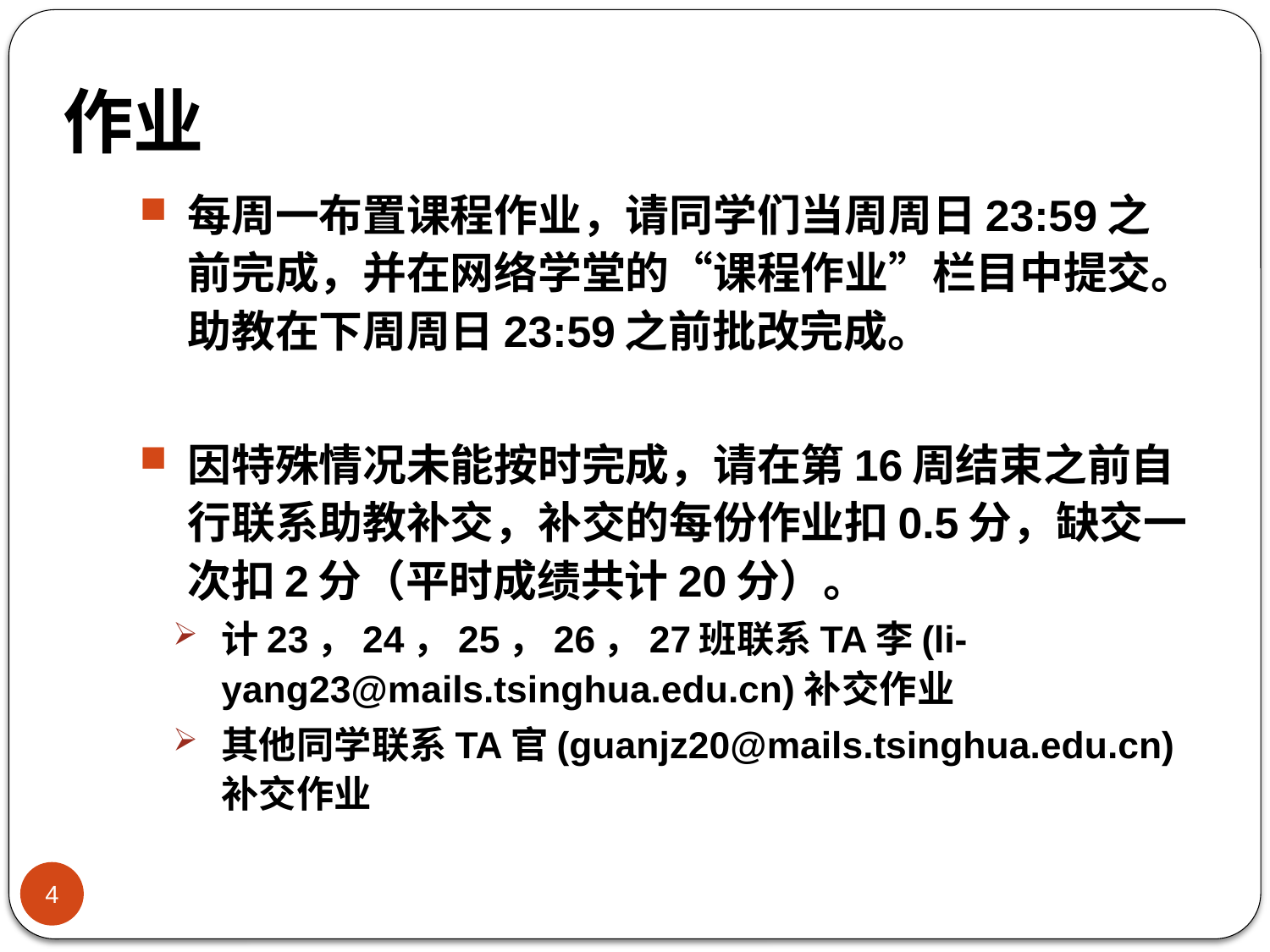

# 作业
每周一布置课程作业，请同学们当周周日23:59之前完成，并在网络学堂的“课程作业”栏目中提交。助教在下周周日23:59之前批改完成。

因特殊情况未能按时完成，请在第16周结束之前自行联系助教补交，补交的每份作业扣0.5分，缺交一次扣2分（平时成绩共计20分）。
计23，24，25，26，27班联系TA李(li-yang23@mails.tsinghua.edu.cn)补交作业
其他同学联系TA官(guanjz20@mails.tsinghua.edu.cn)补交作业
4